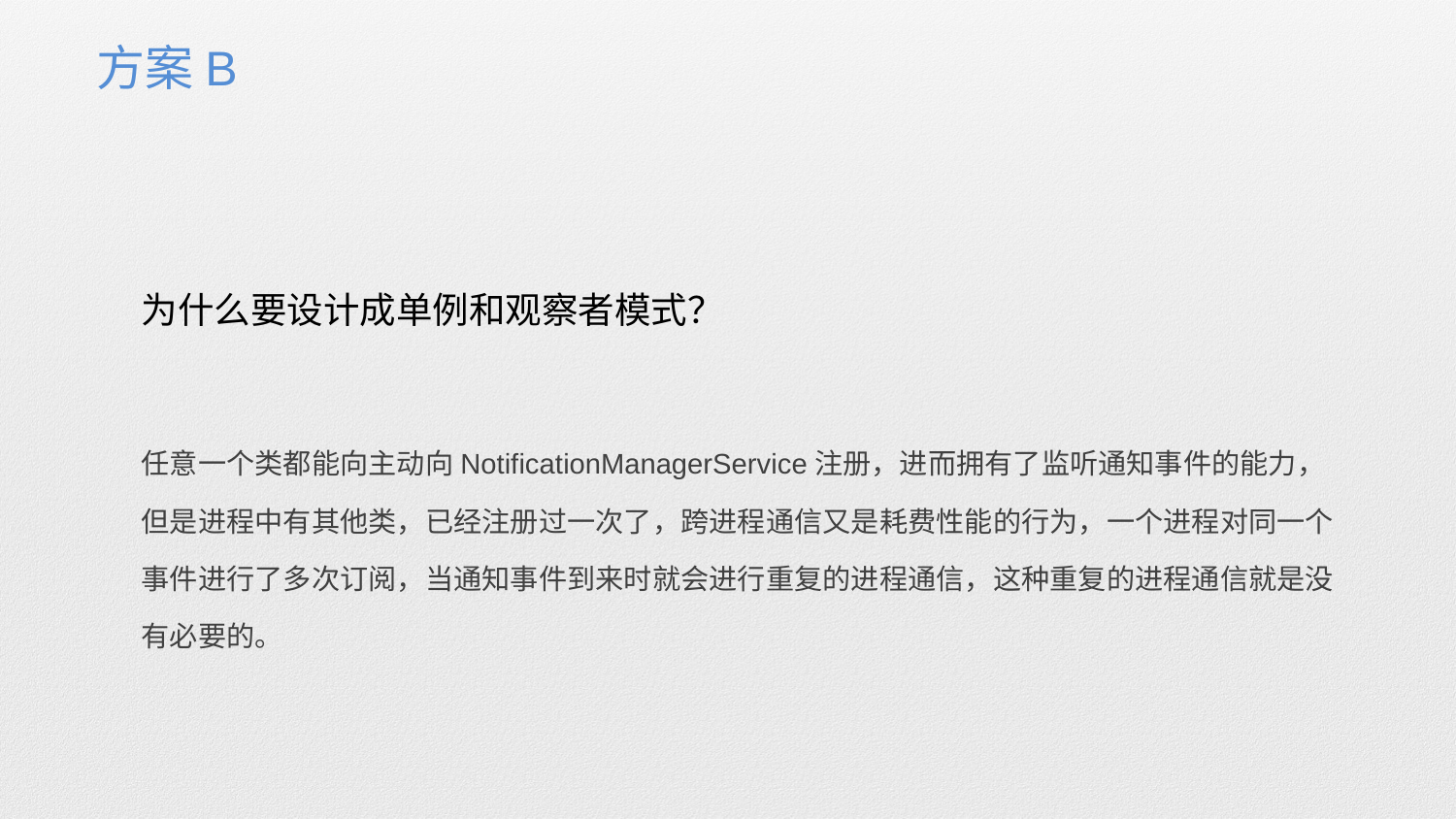

方案B
为什么要设计成单例和观察者模式？
任意一个类都能向主动向NotificationManagerService注册，进而拥有了监听通知事件的能力，但是进程中有其他类，已经注册过一次了，跨进程通信又是耗费性能的行为，一个进程对同一个事件进行了多次订阅，当通知事件到来时就会进行重复的进程通信，这种重复的进程通信就是没有必要的。